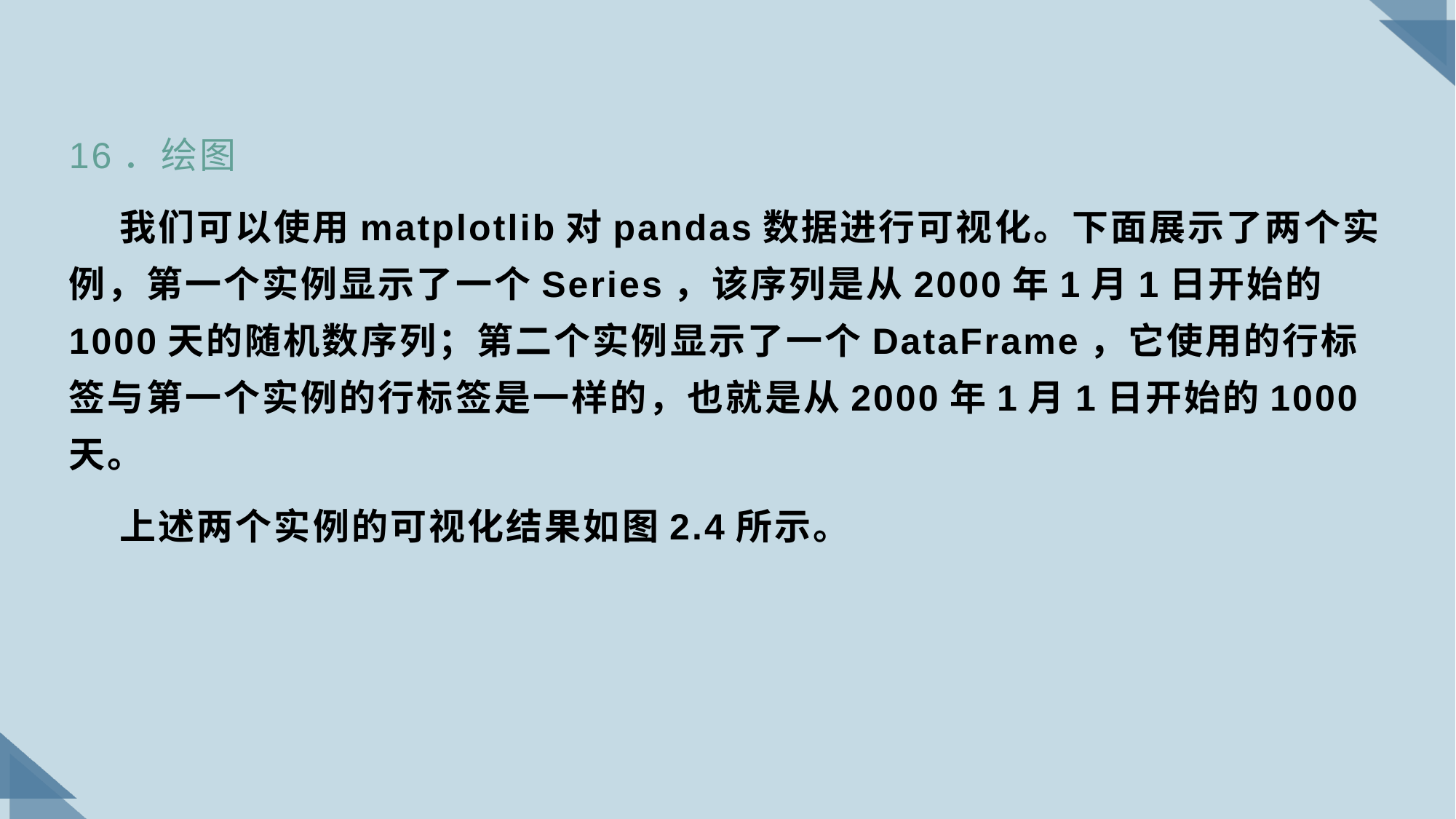

16．绘图
    我们可以使用matplotlib对pandas数据进行可视化。下面展示了两个实例，第一个实例显示了一个Series，该序列是从2000年1月1日开始的1000天的随机数序列；第二个实例显示了一个DataFrame，它使用的行标签与第一个实例的行标签是一样的，也就是从2000年1月1日开始的1000天。
    上述两个实例的可视化结果如图2.4所示。